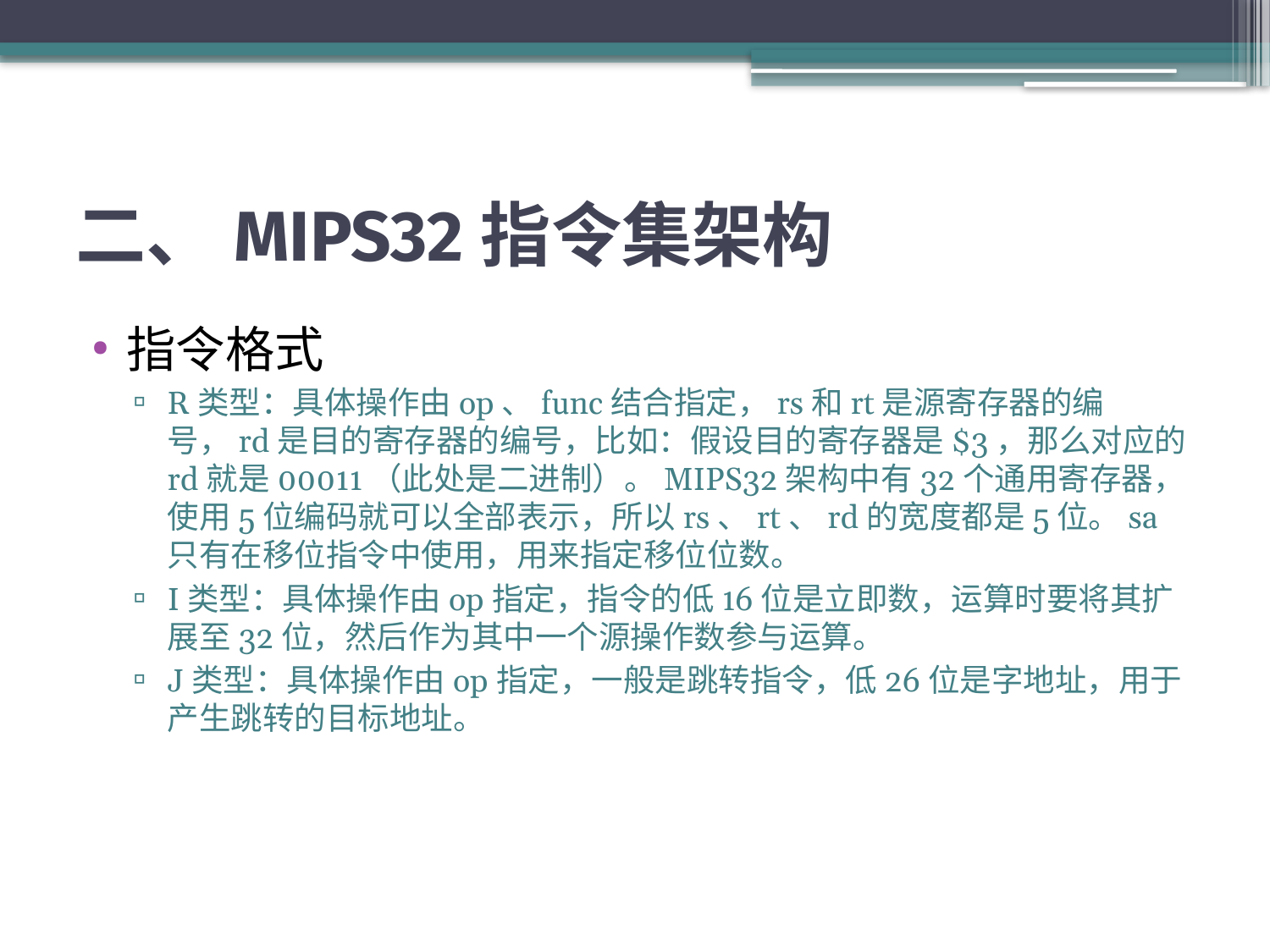

# 二、MIPS32指令集架构
指令格式
R类型：具体操作由op、func结合指定，rs和rt是源寄存器的编号，rd是目的寄存器的编号，比如：假设目的寄存器是$3，那么对应的rd就是00011（此处是二进制）。MIPS32架构中有32个通用寄存器，使用5位编码就可以全部表示，所以rs、rt、rd的宽度都是5位。sa只有在移位指令中使用，用来指定移位位数。
I类型：具体操作由op指定，指令的低16位是立即数，运算时要将其扩展至32位，然后作为其中一个源操作数参与运算。
J类型：具体操作由op指定，一般是跳转指令，低26位是字地址，用于产生跳转的目标地址。